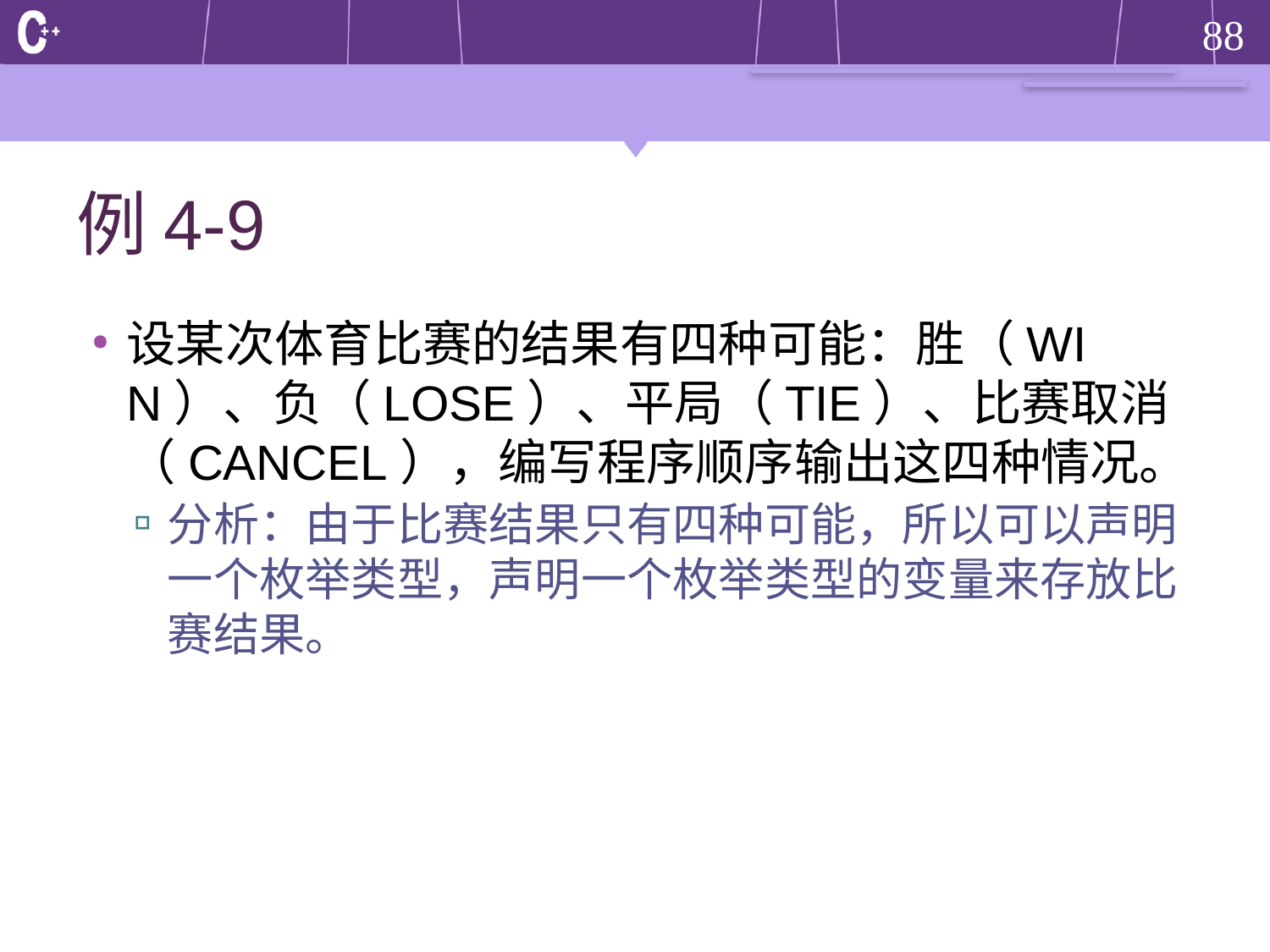

# 例4-9
设某次体育比赛的结果有四种可能：胜（WIN）、负（LOSE）、平局（TIE）、比赛取消（CANCEL），编写程序顺序输出这四种情况。
分析：由于比赛结果只有四种可能，所以可以声明一个枚举类型，声明一个枚举类型的变量来存放比赛结果。